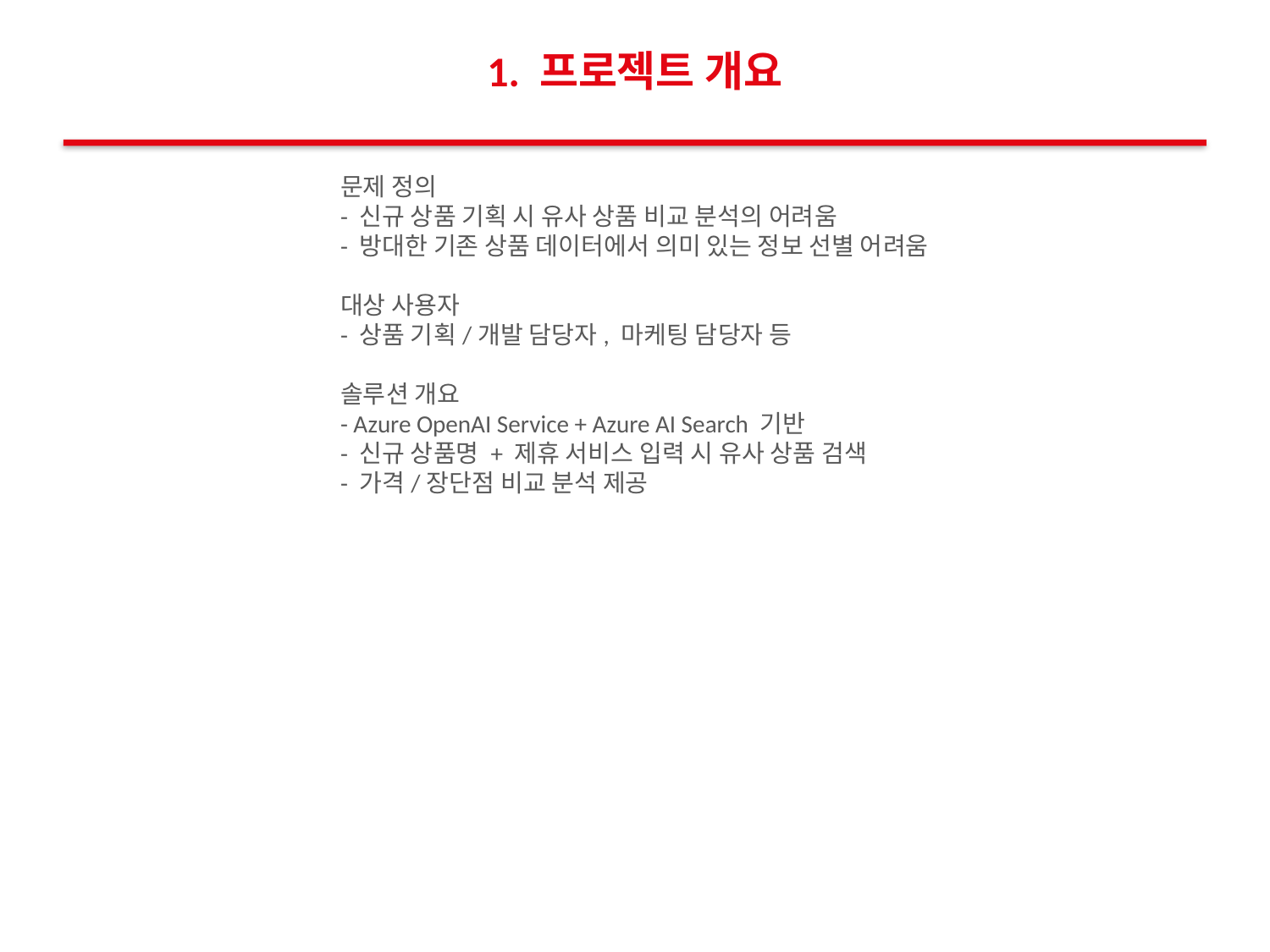

1. 프로젝트 개요

문제 정의
- 신규 상품 기획 시 유사 상품 비교 분석의 어려움
- 방대한 기존 상품 데이터에서 의미 있는 정보 선별 어려움

대상 사용자
- 상품 기획/개발 담당자, 마케팅 담당자 등

솔루션 개요
- Azure OpenAI Service + Azure AI Search 기반
- 신규 상품명 + 제휴 서비스 입력 시 유사 상품 검색
- 가격/장단점 비교 분석 제공